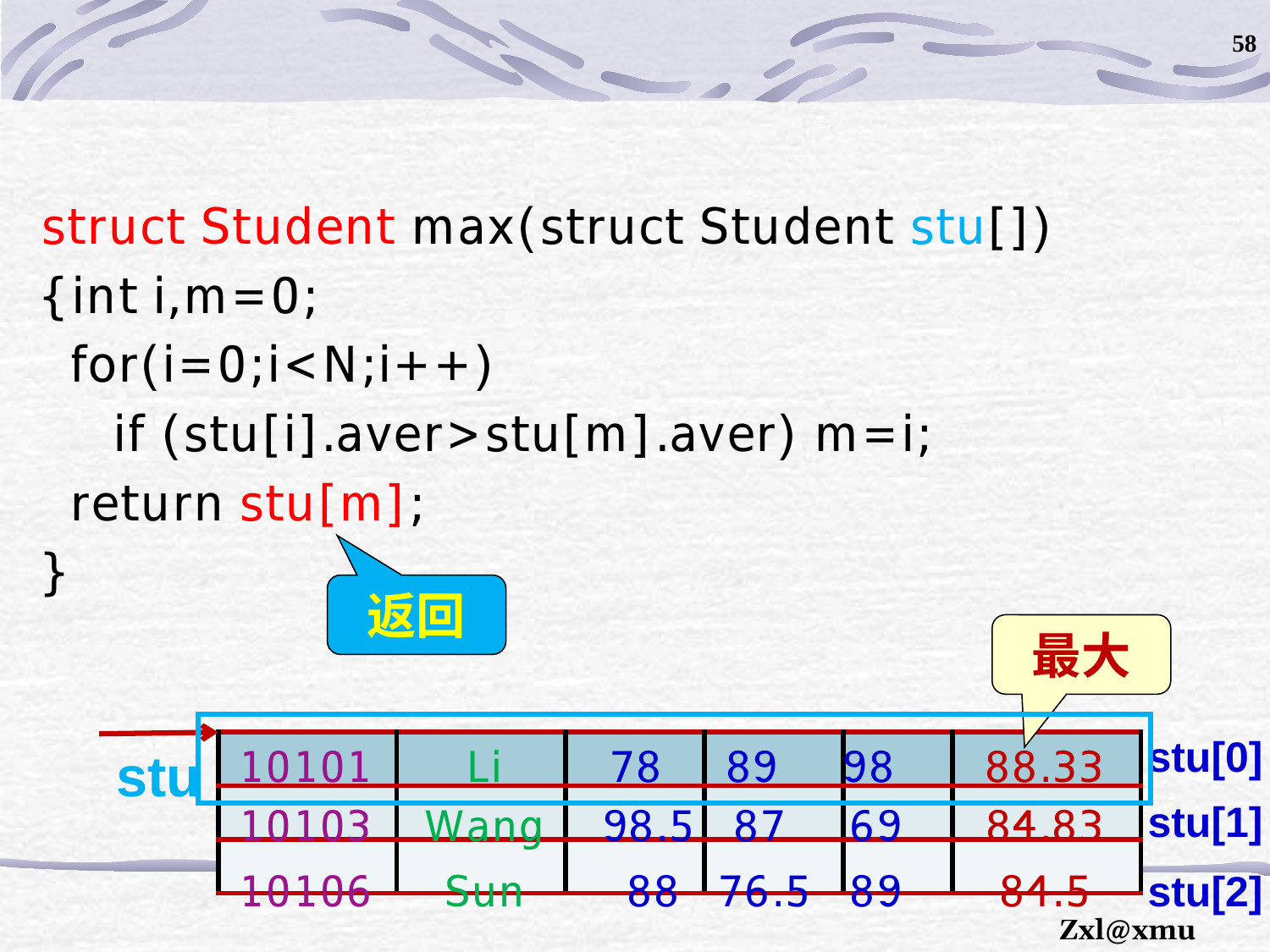

58
struct Student max(struct Student stu[])
{int i,m=0;
  for(i=0;i<N;i++)
     if (stu[i].aver>stu[m].aver) m=i;
  return stu[m];
}
返回
最大

stu[0]
|  |  |  |  |  |  |
| --- | --- | --- | --- | --- | --- |
|  |  |  |  |  |  |
|  |  |  |  |  |  |
stu
10101
Li
78     89     98
88.33
stu[1]
10103
Wang
98.5   87     69
84.83
10106
Sun
  88   76.5   89
84.5
stu[2]